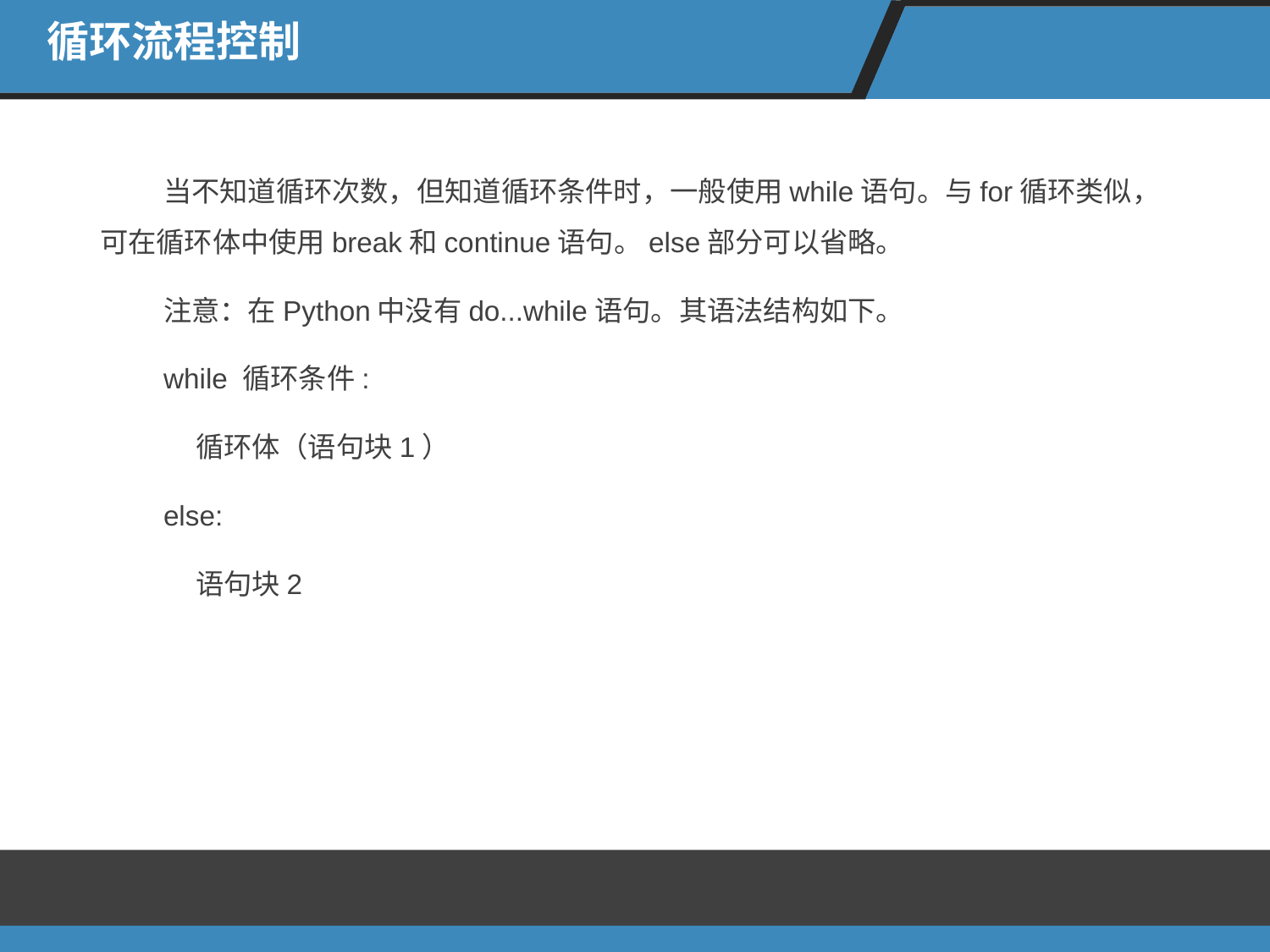

循环流程控制
当不知道循环次数，但知道循环条件时，一般使用while语句。与for循环类似，可在循环体中使用break和continue语句。else部分可以省略。
注意：在Python中没有do...while语句。其语法结构如下。
while 循环条件:
    循环体（语句块1）
else:
    语句块2